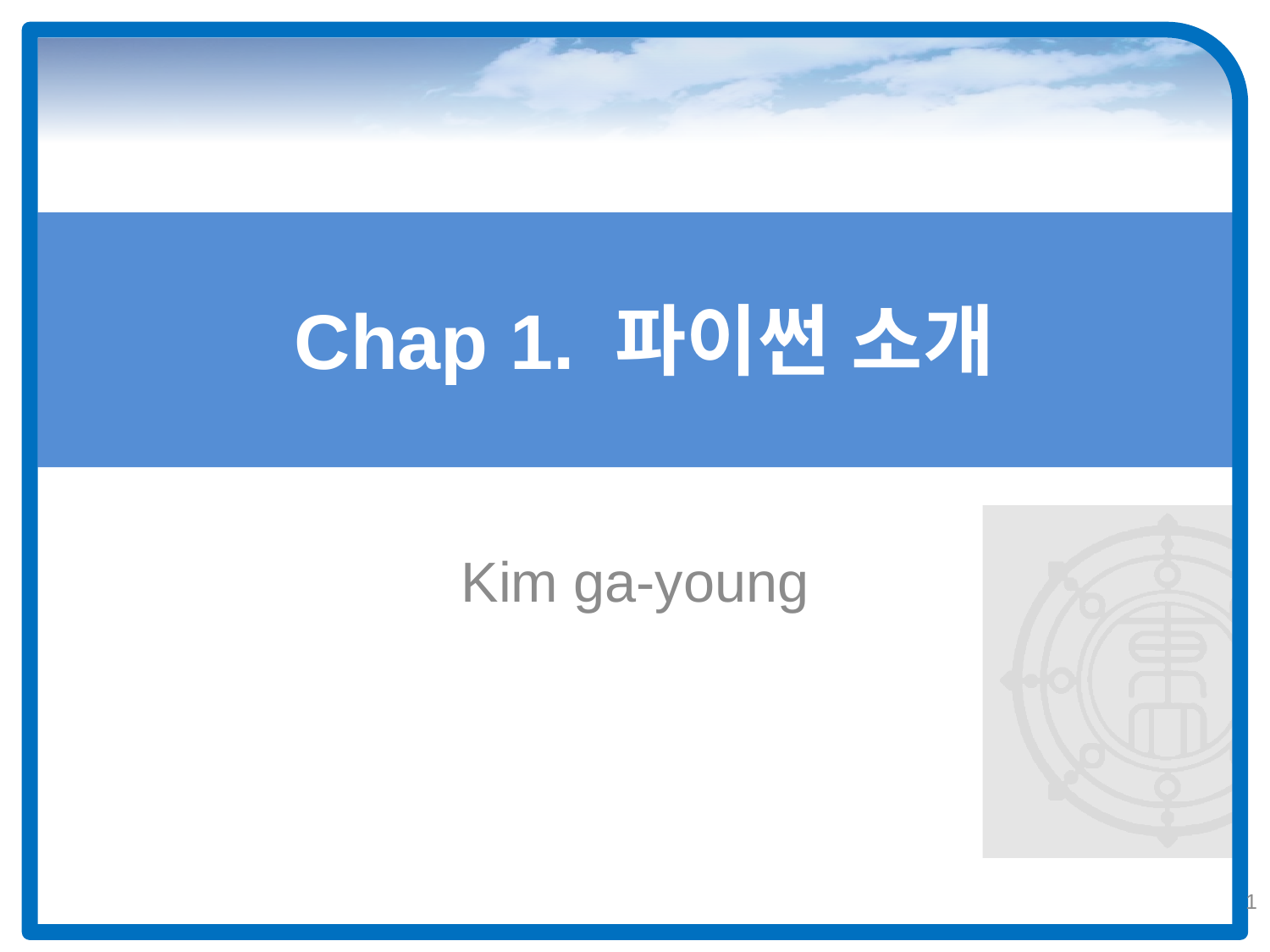

# Chap 1. 파이썬 소개
Kim ga-young
1